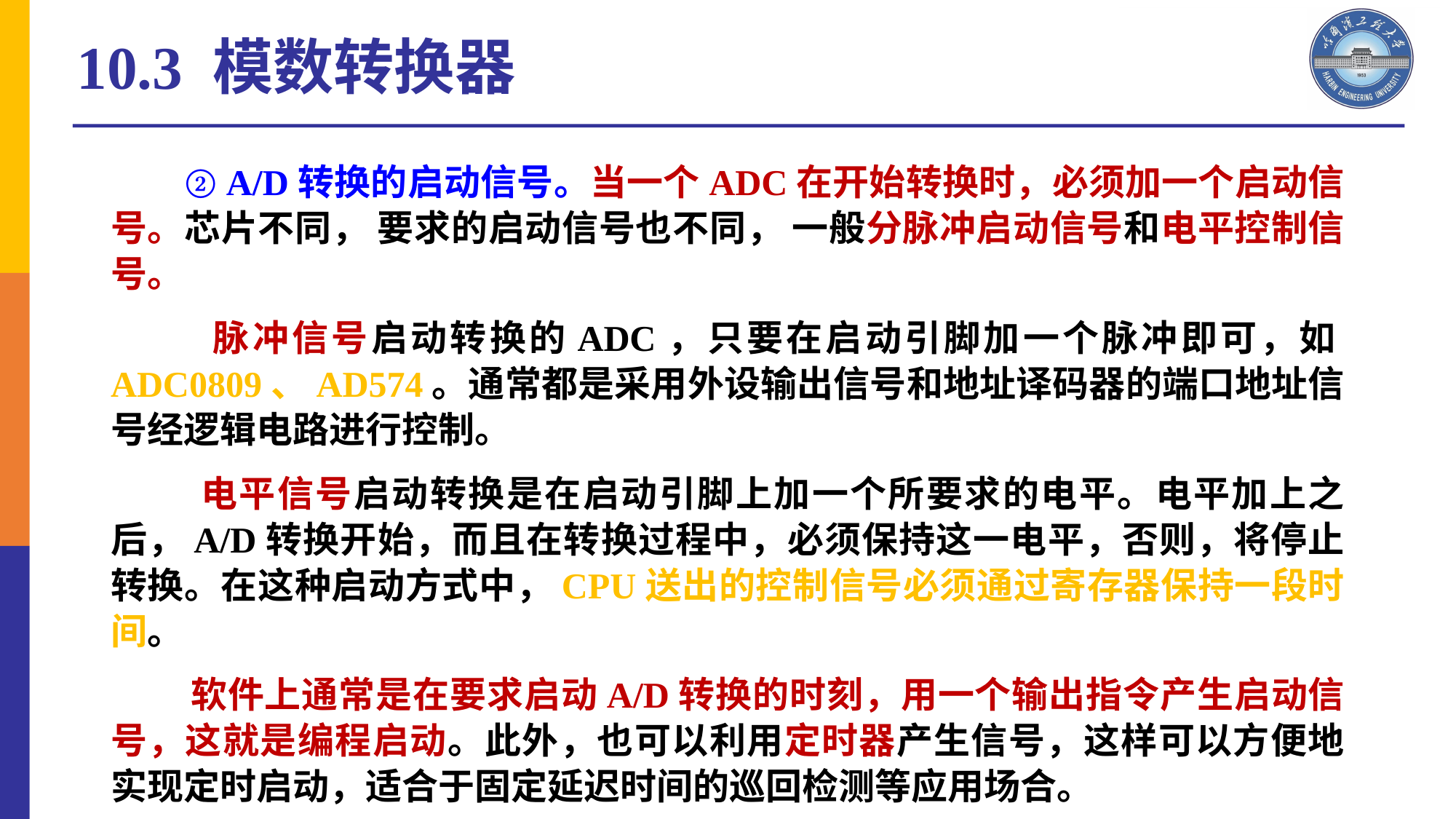

10.3 模数转换器
        ② A/D转换的启动信号。当一个ADC在开始转换时，必须加一个启动信号。芯片不同， 要求的启动信号也不同， 一般分脉冲启动信号和电平控制信号。
        脉冲信号启动转换的ADC，只要在启动引脚加一个脉冲即可，如ADC0809、AD574。通常都是采用外设输出信号和地址译码器的端口地址信号经逻辑电路进行控制。
        电平信号启动转换是在启动引脚上加一个所要求的电平。电平加上之后，A/D转换开始，而且在转换过程中，必须保持这一电平，否则，将停止转换。在这种启动方式中，CPU送出的控制信号必须通过寄存器保持一段时间。
        软件上通常是在要求启动A/D转换的时刻，用一个输出指令产生启动信号，这就是编程启动。此外，也可以利用定时器产生信号，这样可以方便地实现定时启动，适合于固定延迟时间的巡回检测等应用场合。